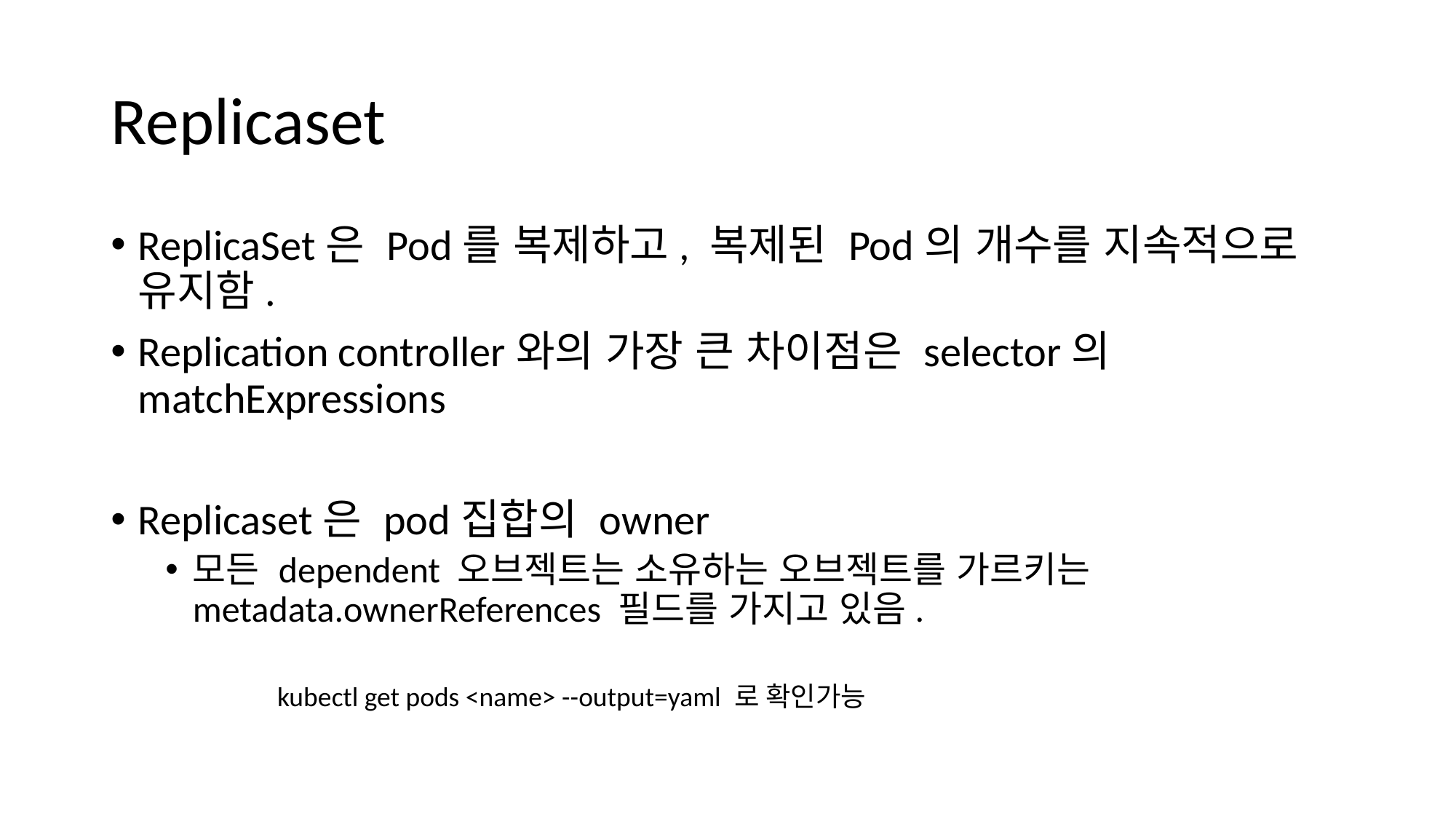

# Replicaset
ReplicaSet은 Pod를 복제하고, 복제된 Pod의 개수를 지속적으로 유지함.
Replication controller와의 가장 큰 차이점은 selector의 matchExpressions

Replicaset은 pod집합의 owner
모든 dependent 오브젝트는 소유하는 오브젝트를 가르키는 metadata.ownerReferences 필드를 가지고 있음.
kubectl get pods <name> --output=yaml 로 확인가능